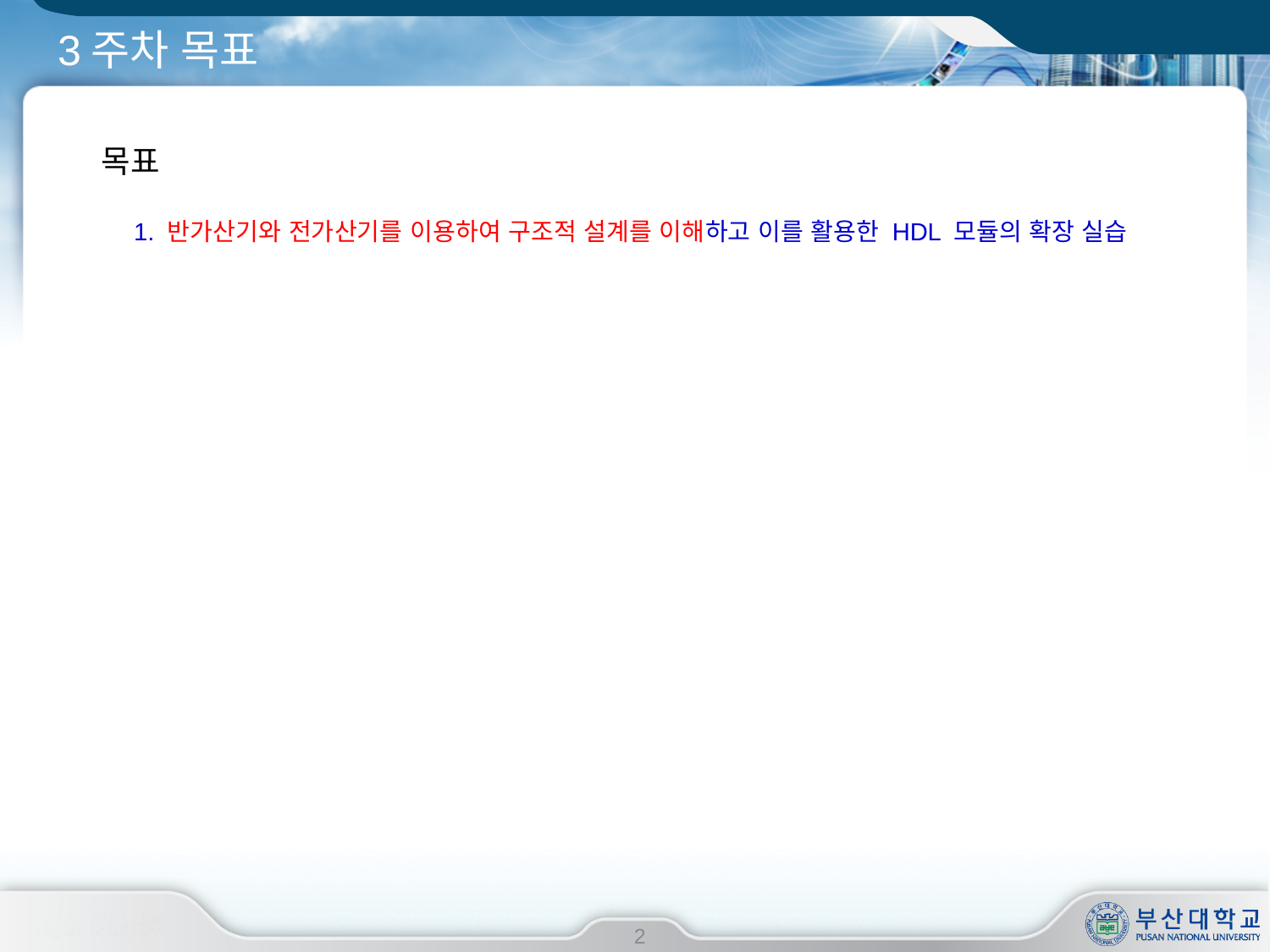

# 3주차 목표
목표
1. 반가산기와 전가산기를 이용하여 구조적 설계를 이해하고 이를 활용한 HDL 모듈의 확장 실습
2